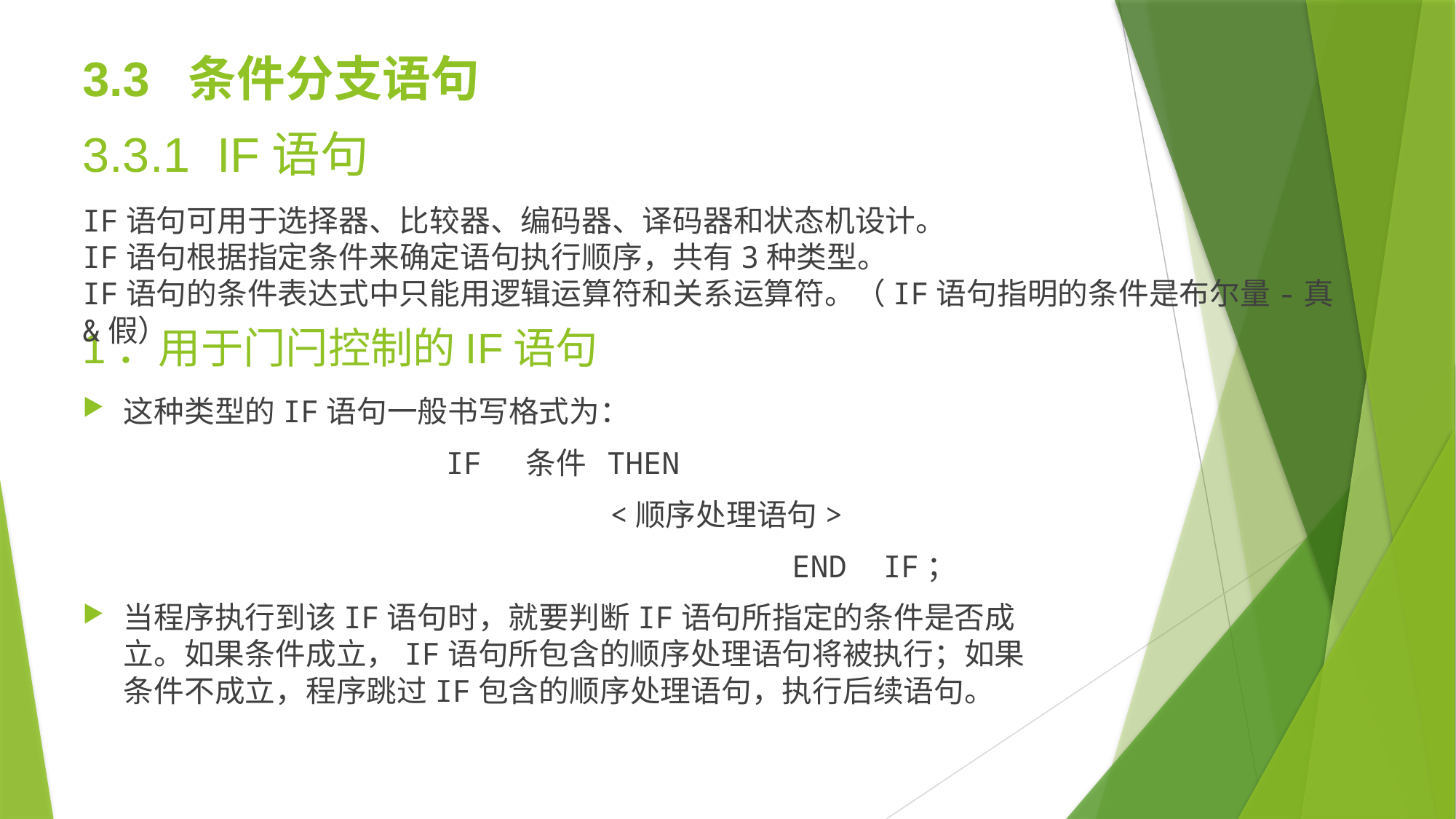

3.3  条件分支语句
# 3.3.1  IF语句
IF语句可用于选择器、比较器、编码器、译码器和状态机设计。
IF语句根据指定条件来确定语句执行顺序，共有3种类型。
IF语句的条件表达式中只能用逻辑运算符和关系运算符。（IF语句指明的条件是布尔量-真&假）
1．用于门闩控制的IF语句
这种类型的IF语句一般书写格式为：
IF  条件  THEN
			<顺序处理语句>
						   END  IF；
当程序执行到该IF语句时，就要判断IF语句所指定的条件是否成立。如果条件成立，IF语句所包含的顺序处理语句将被执行；如果条件不成立，程序跳过IF包含的顺序处理语句，执行后续语句。